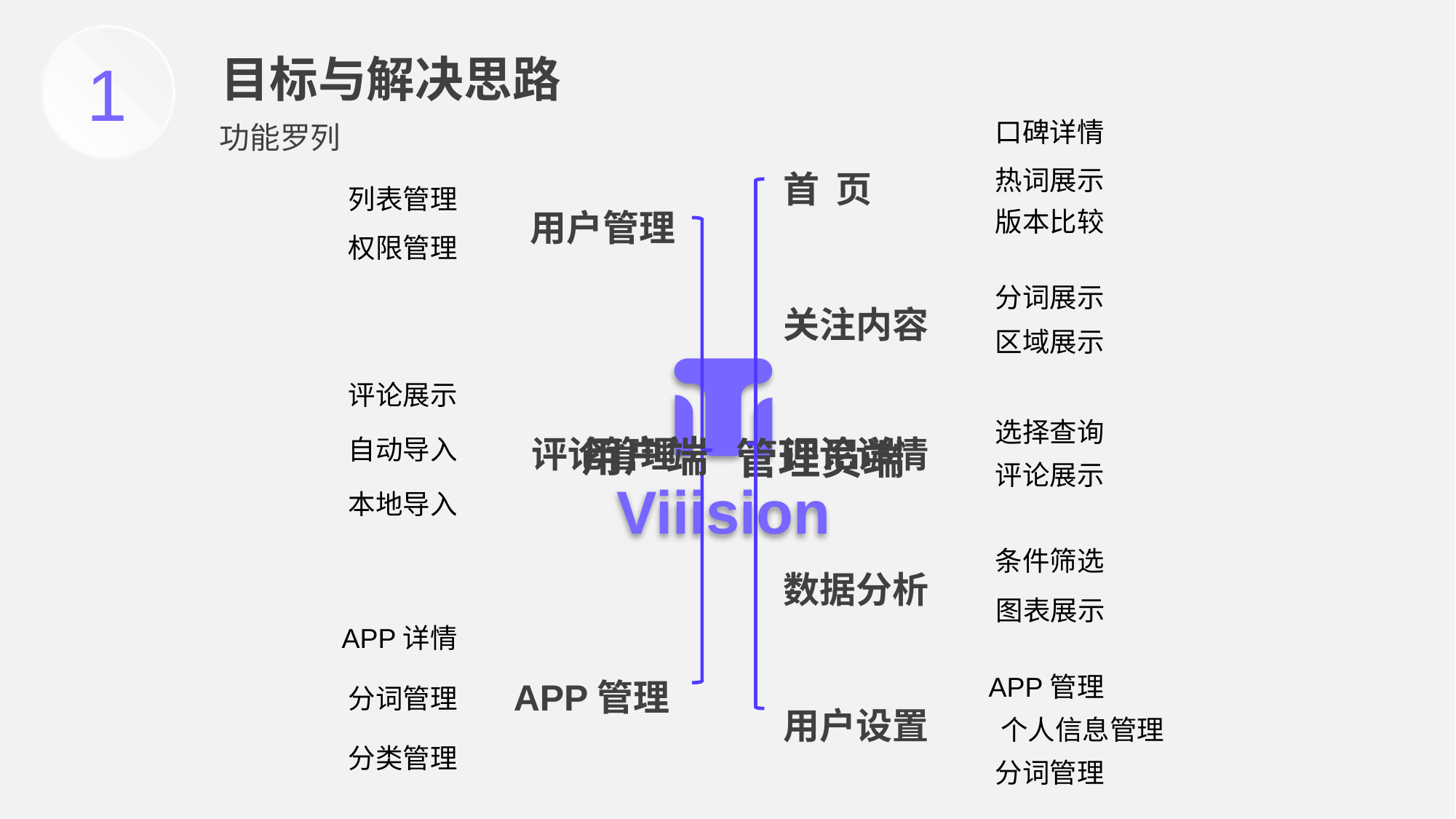

1
目标与解决思路
口碑详情
首  页
热词展示

版本比较
关注内容
分词展示
区域展示
用户端
评论详情
选择查询
评论展示
条件筛选
数据分析
图表展示
APP管理
用户设置
个人信息管理
分词管理
功能罗列
列表管理
用户管理

权限管理
评论展示
管理员端
评论管理
自动导入
本地导入
APP详情
APP管理
分词管理
分类管理

Viiision